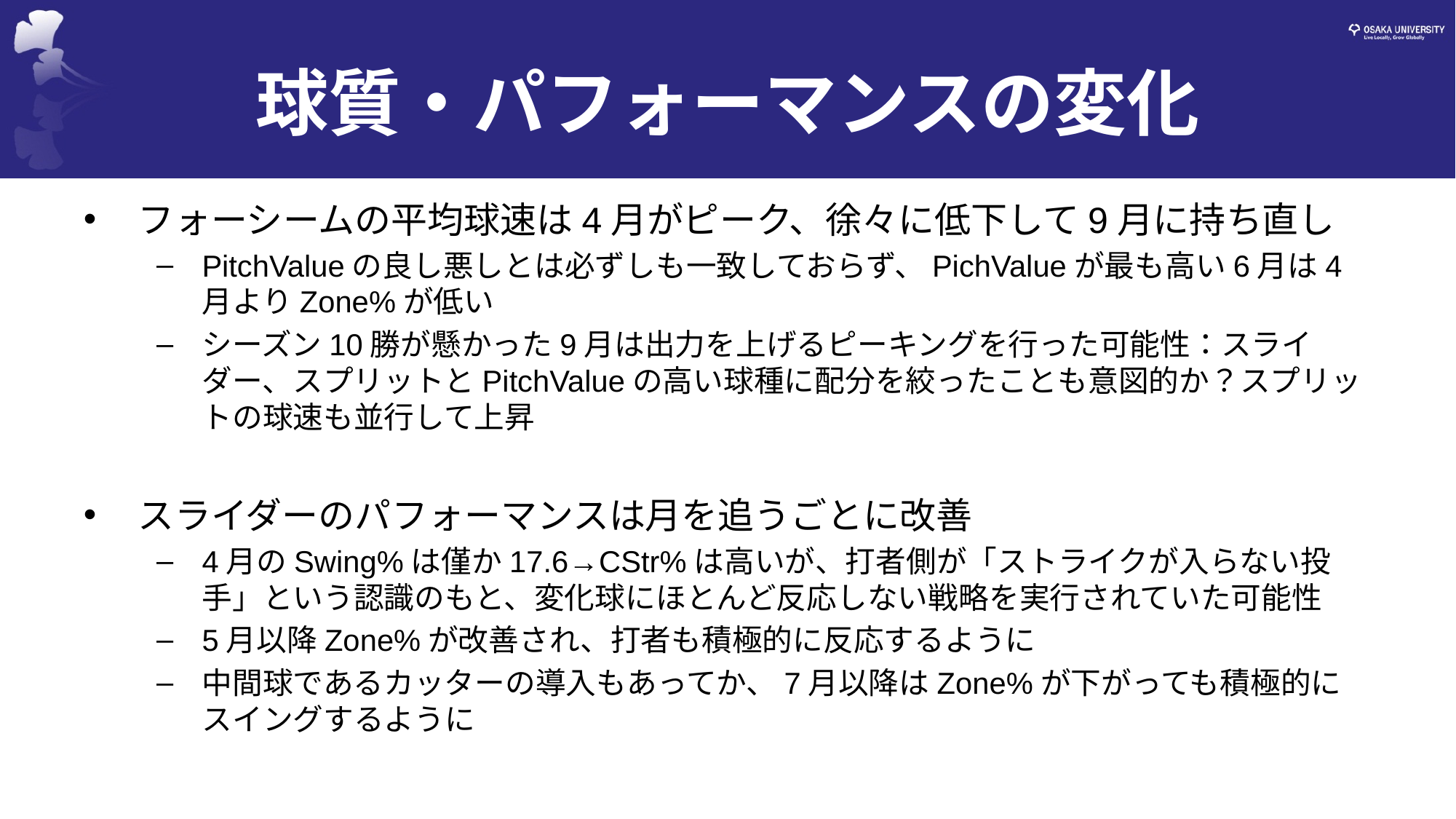

# 球質・パフォーマンスの変化
フォーシームの平均球速は4月がピーク、徐々に低下して9月に持ち直し
PitchValueの良し悪しとは必ずしも一致しておらず、PichValueが最も高い6月は4月よりZone%が低い
シーズン10勝が懸かった9月は出力を上げるピーキングを行った可能性：スライダー、スプリットとPitchValueの高い球種に配分を絞ったことも意図的か？スプリットの球速も並行して上昇

スライダーのパフォーマンスは月を追うごとに改善
4月のSwing%は僅か17.6→CStr%は高いが、打者側が「ストライクが入らない投手」という認識のもと、変化球にほとんど反応しない戦略を実行されていた可能性
5月以降Zone%が改善され、打者も積極的に反応するように
中間球であるカッターの導入もあってか、7月以降はZone%が下がっても積極的にスイングするように